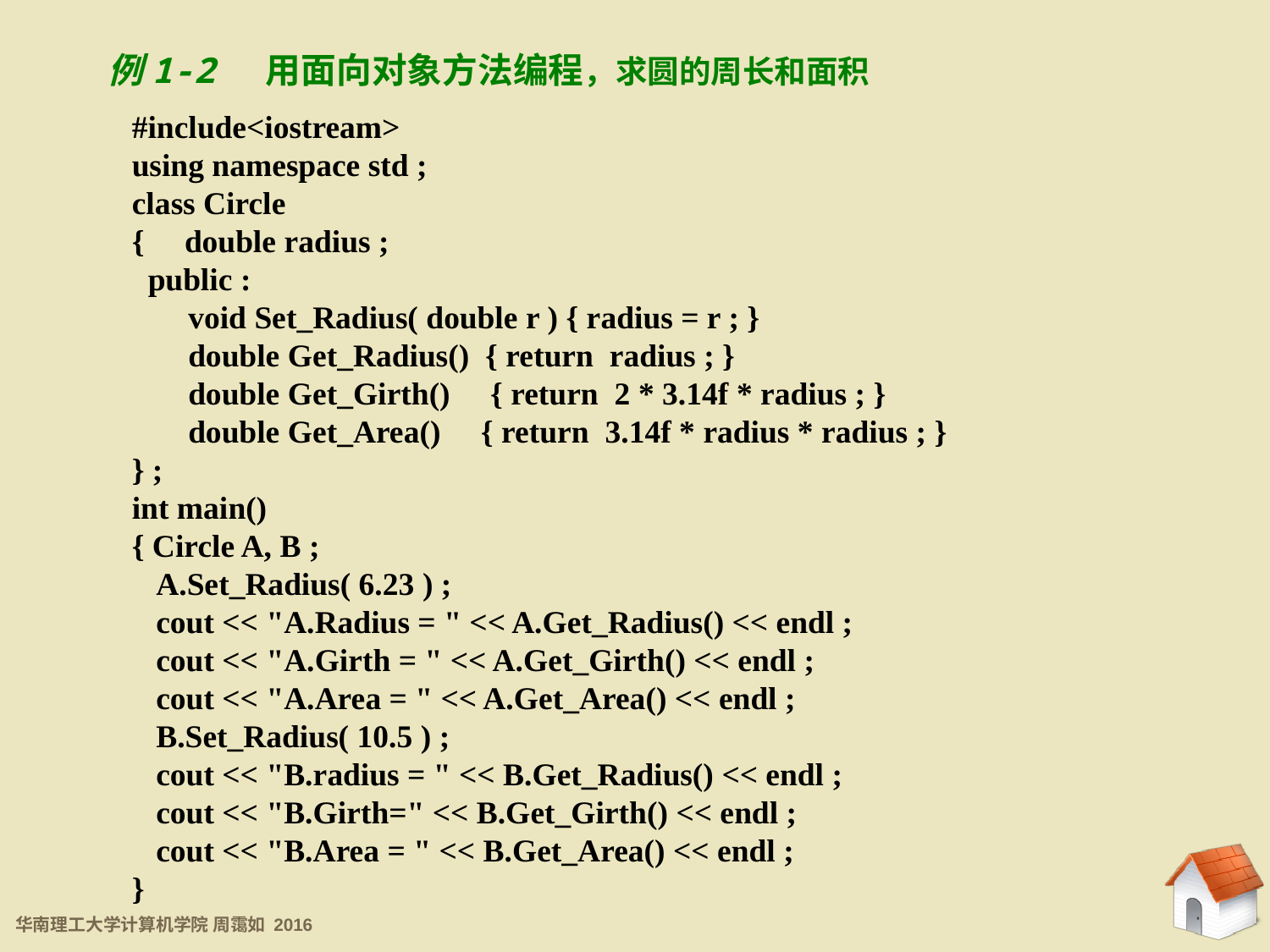

例1-2  用面向对象方法编程，求圆的周长和面积
#include<iostream>
using namespace std ;
class Circle
{     double radius ;
  public :
       void Set_Radius( double r ) { radius = r ; }
       double Get_Radius()  { return  radius ; }
       double Get_Girth()     { return  2 * 3.14f * radius ; }
       double Get_Area()     { return  3.14f * radius * radius ; }
} ;
int main()
{ Circle A, B ;
   A.Set_Radius( 6.23 ) ;
   cout << "A.Radius = " << A.Get_Radius() << endl ;
   cout << "A.Girth = " << A.Get_Girth() << endl ;
   cout << "A.Area = " << A.Get_Area() << endl ;
   B.Set_Radius( 10.5 ) ;
   cout << "B.radius = " << B.Get_Radius() << endl ;
   cout << "B.Girth=" << B.Get_Girth() << endl ;
   cout << "B.Area = " << B.Get_Area() << endl ;
}